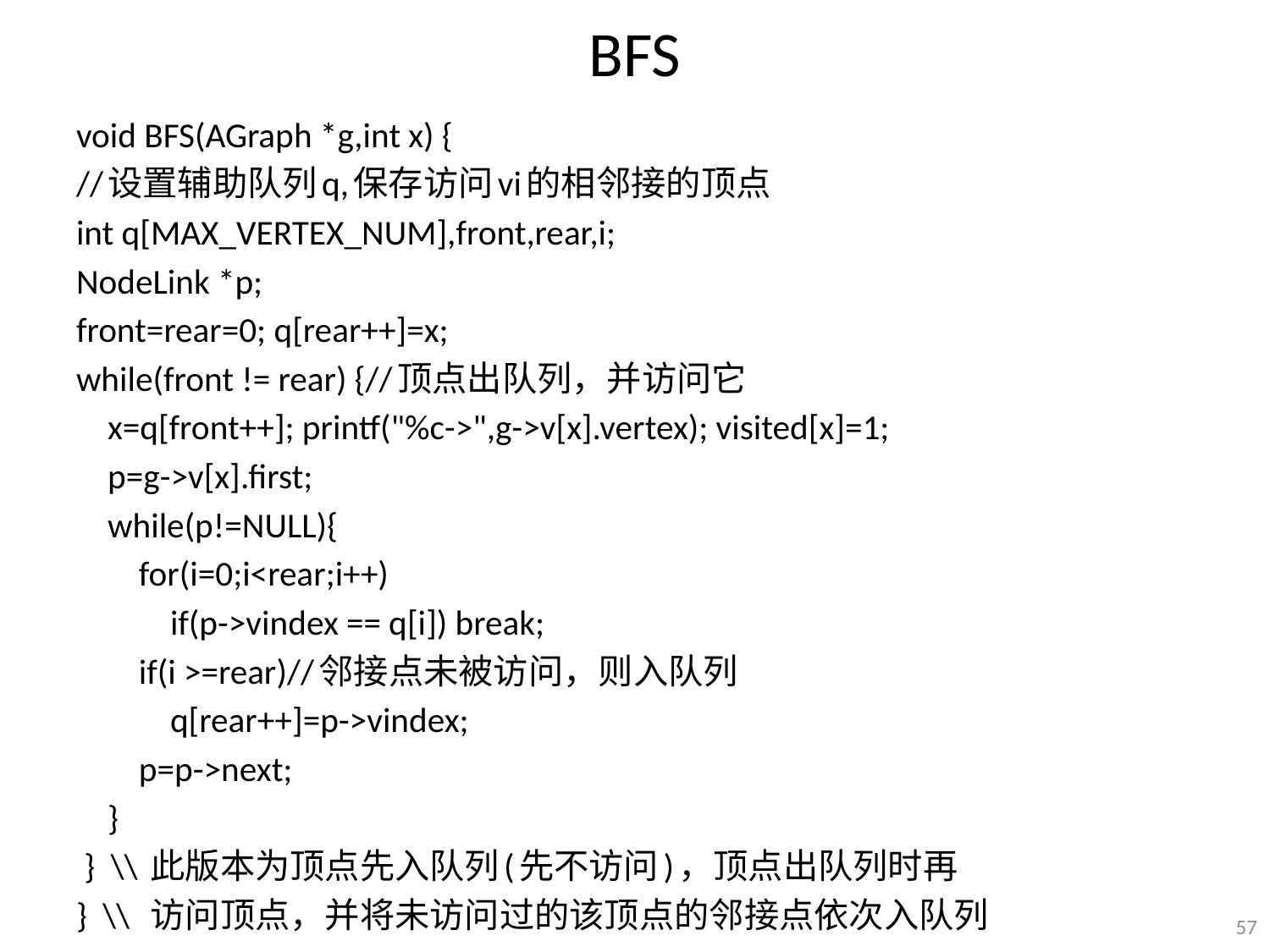

# BFS
void BFS(AGraph *g,int x) {
//设置辅助队列q,保存访问vi的相邻接的顶点
int q[MAX_VERTEX_NUM],front,rear,i;
NodeLink *p;
front=rear=0; q[rear++]=x;
while(front != rear) {//顶点出队列，并访问它
    x=q[front++]; printf("%c->",g->v[x].vertex); visited[x]=1;
    p=g->v[x].first;
    while(p!=NULL){
        for(i=0;i<rear;i++)
            if(p->vindex == q[i]) break;
        if(i >=rear)//邻接点未被访问，则入队列
            q[rear++]=p->vindex;
        p=p->next;
    }
 }  \\ 此版本为顶点先入队列(先不访问)，顶点出队列时再
}  \\  访问顶点，并将未访问过的该顶点的邻接点依次入队列

57